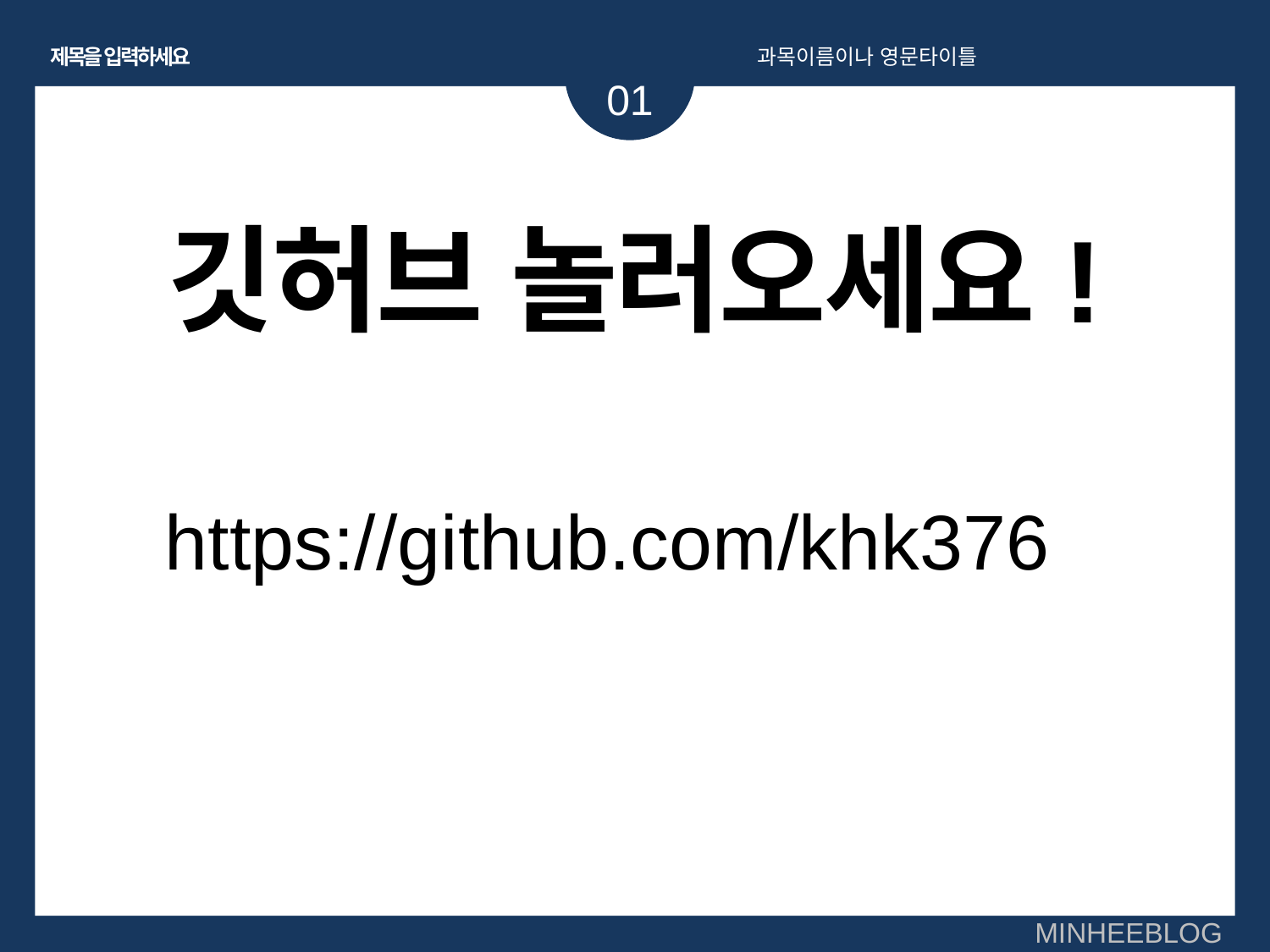

제목을 입력하세요
과목이름이나 영문타이틀
01
https://github.com/khk376/crawling/tree/master/%ED%81%AC%EB%A1%A4%EB%A7%81%ED%94%84%EB%A1%9C%EC%A0%9D%ED%8A%B8
깃허브 놀러오세요!
https://github.com/khk376
MINHEEBLOG